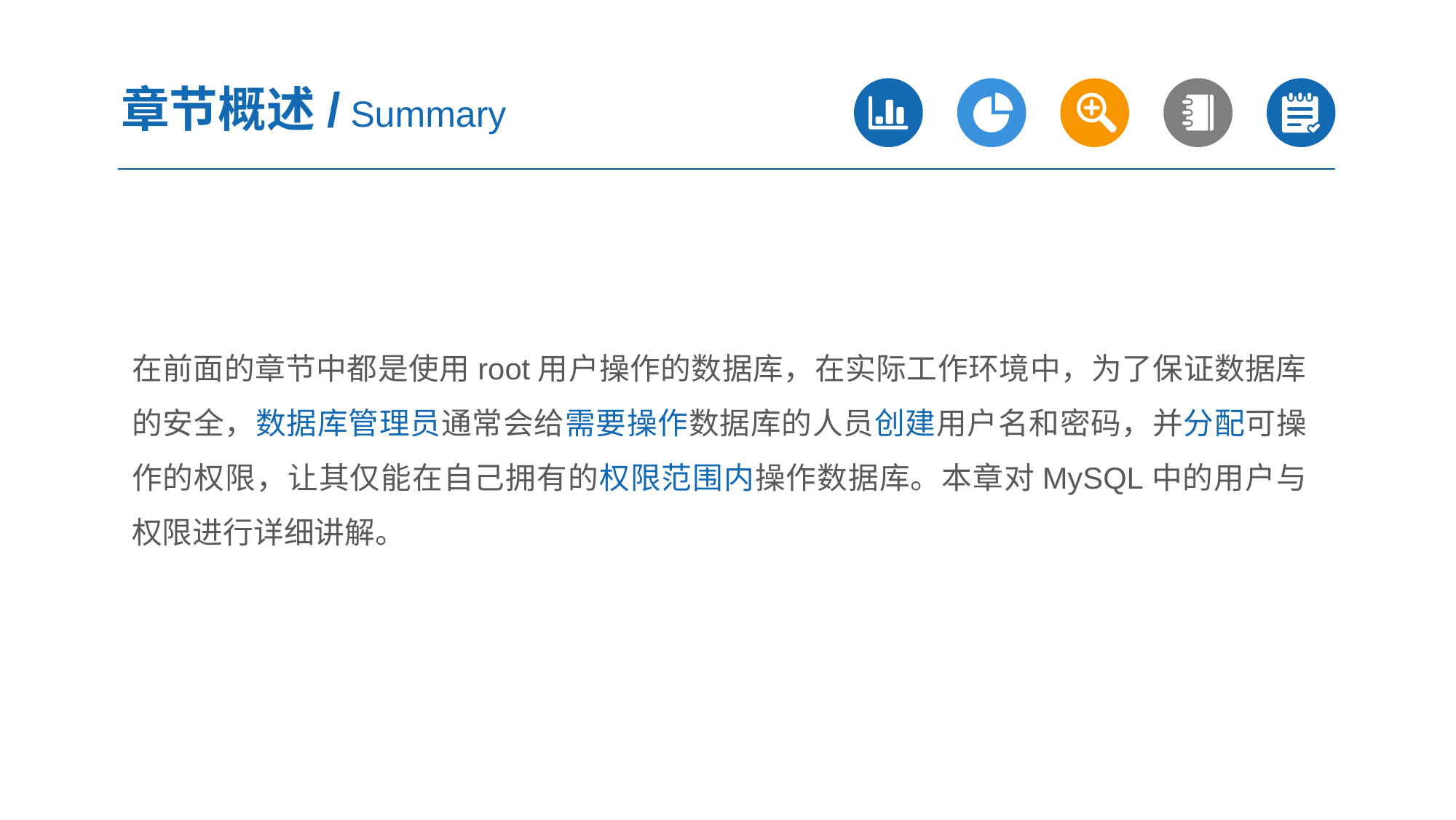

章节概述/ Summary
在前面的章节中都是使用root用户操作的数据库，在实际工作环境中，为了保证数据库的安全，数据库管理员通常会给需要操作数据库的人员创建用户名和密码，并分配可操作的权限，让其仅能在自己拥有的权限范围内操作数据库。本章对MySQL中的用户与权限进行详细讲解。